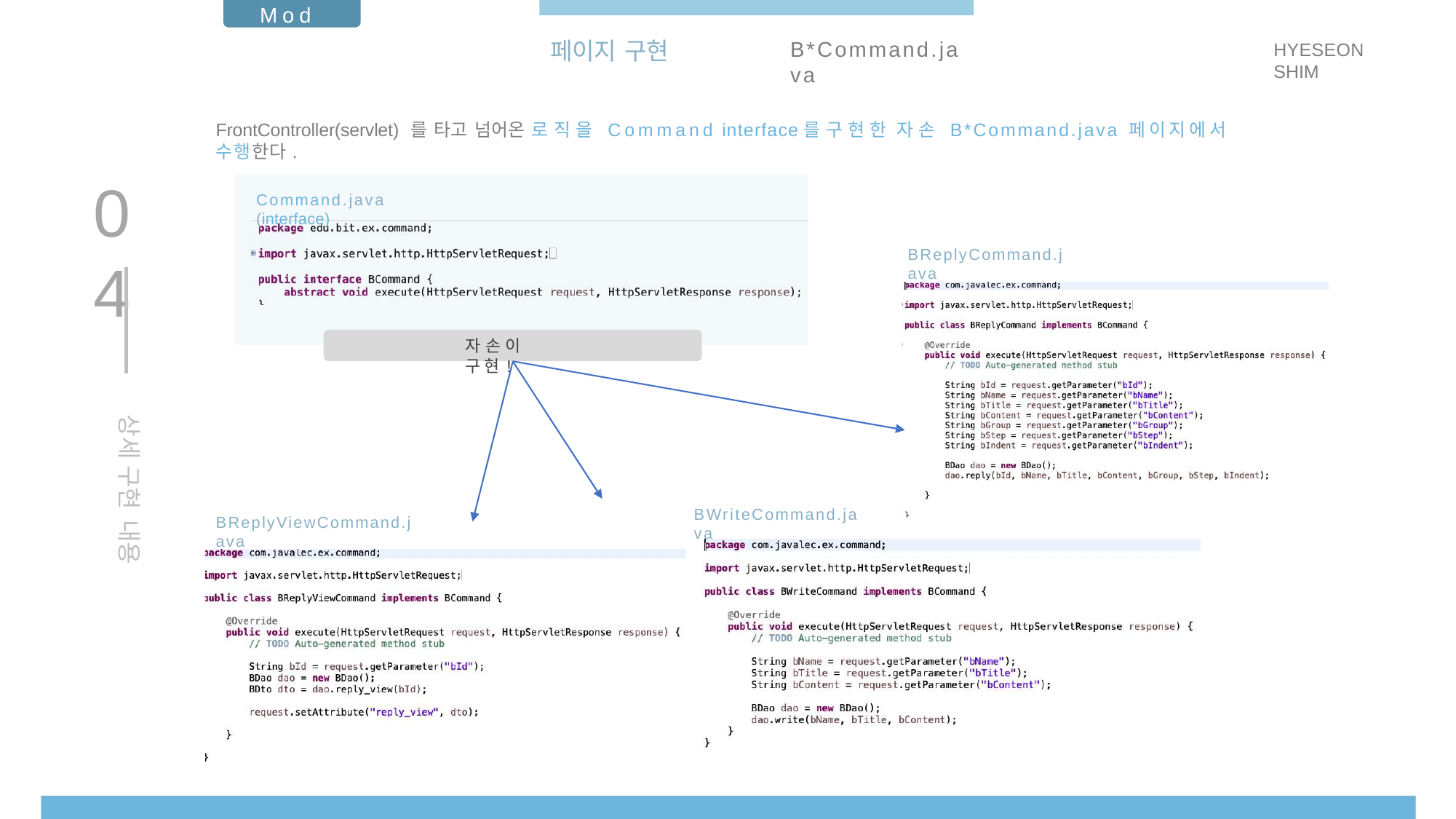

Model

# 페이지 구현
B*Command.java
HYESEON SHIM
FrontController(servlet) 를 타고 넘어온 로직을 Command interface를 구현한 자손 B*Command.java 페이지에서 수행한다.
04

Command.java (interface)
BReplyCommand.java

자손이 구현!
상세 구현 내용
BWriteCommand.java
BReplyViewCommand.java